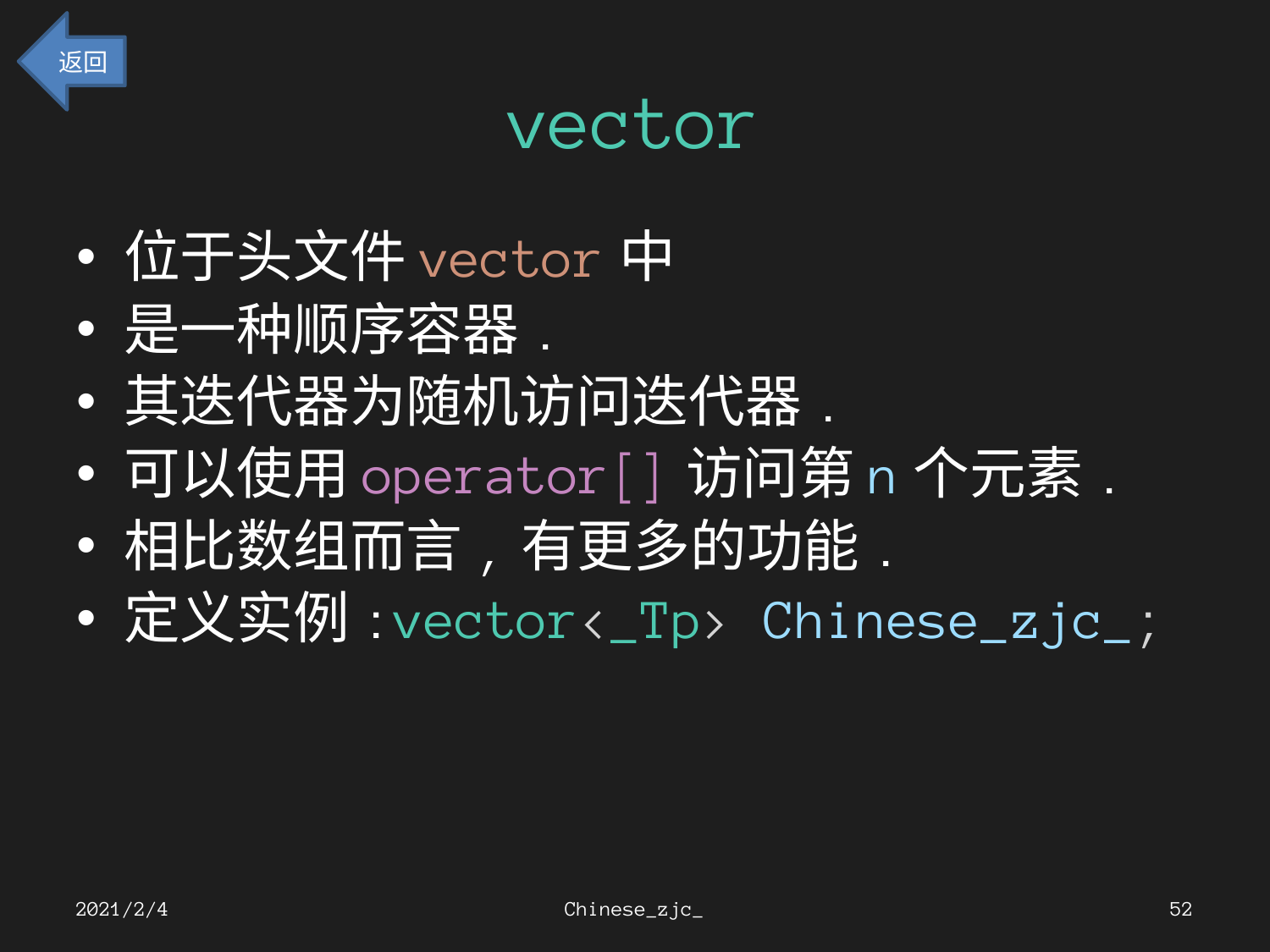

返回
# vector
位于头文件vector中
是一种顺序容器.
其迭代器为随机访问迭代器.
可以使用operator[]访问第n个元素.
相比数组而言,有更多的功能.
定义实例:vector<_Tp> Chinese_zjc_;
2021/2/4
Chinese_zjc_
52